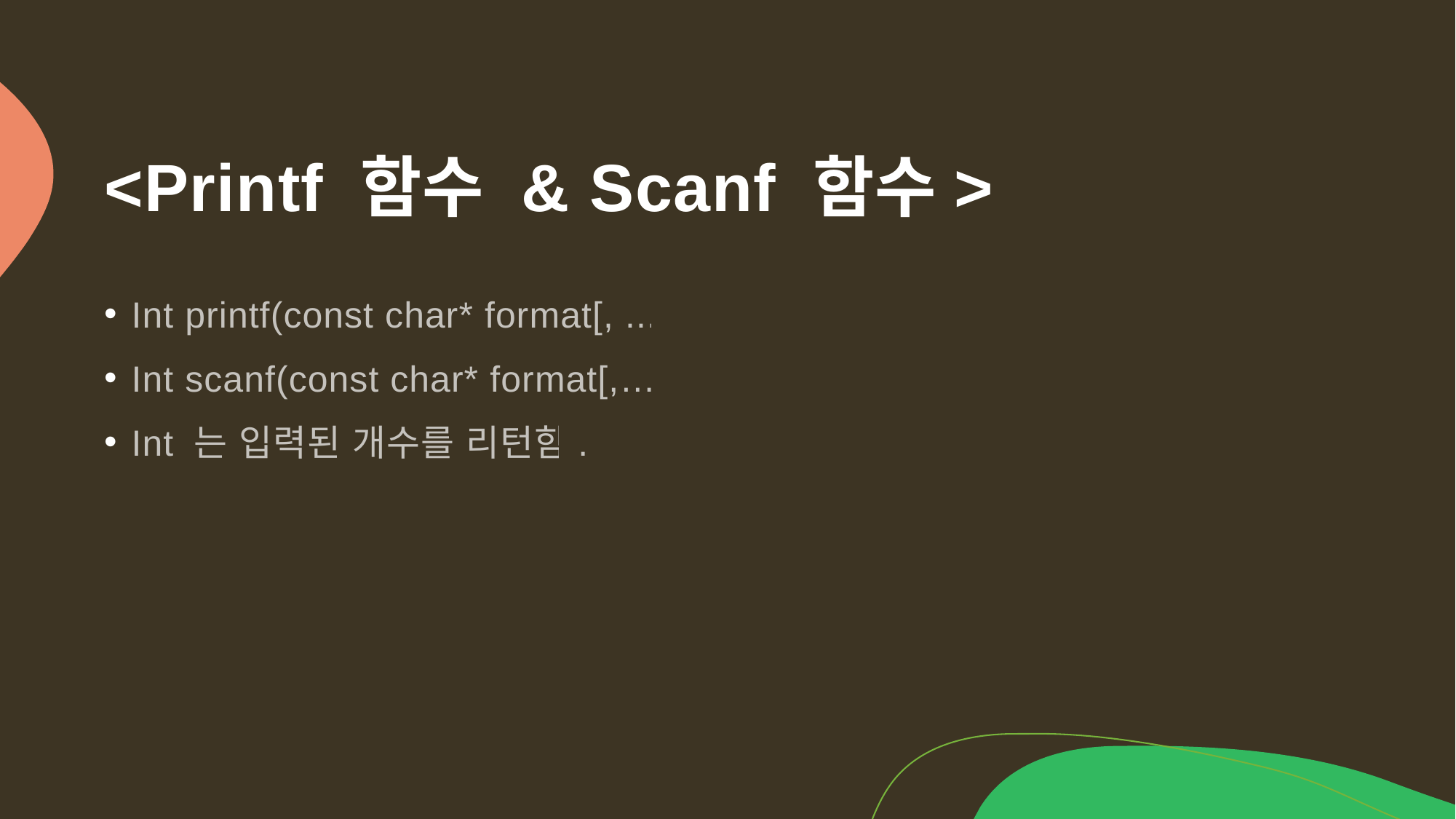

# <Printf 함수 & Scanf 함수>
Int printf(const char* format[, ...);
Int scanf(const char* format[,…);
Int 는 입력된 개수를 리턴함.